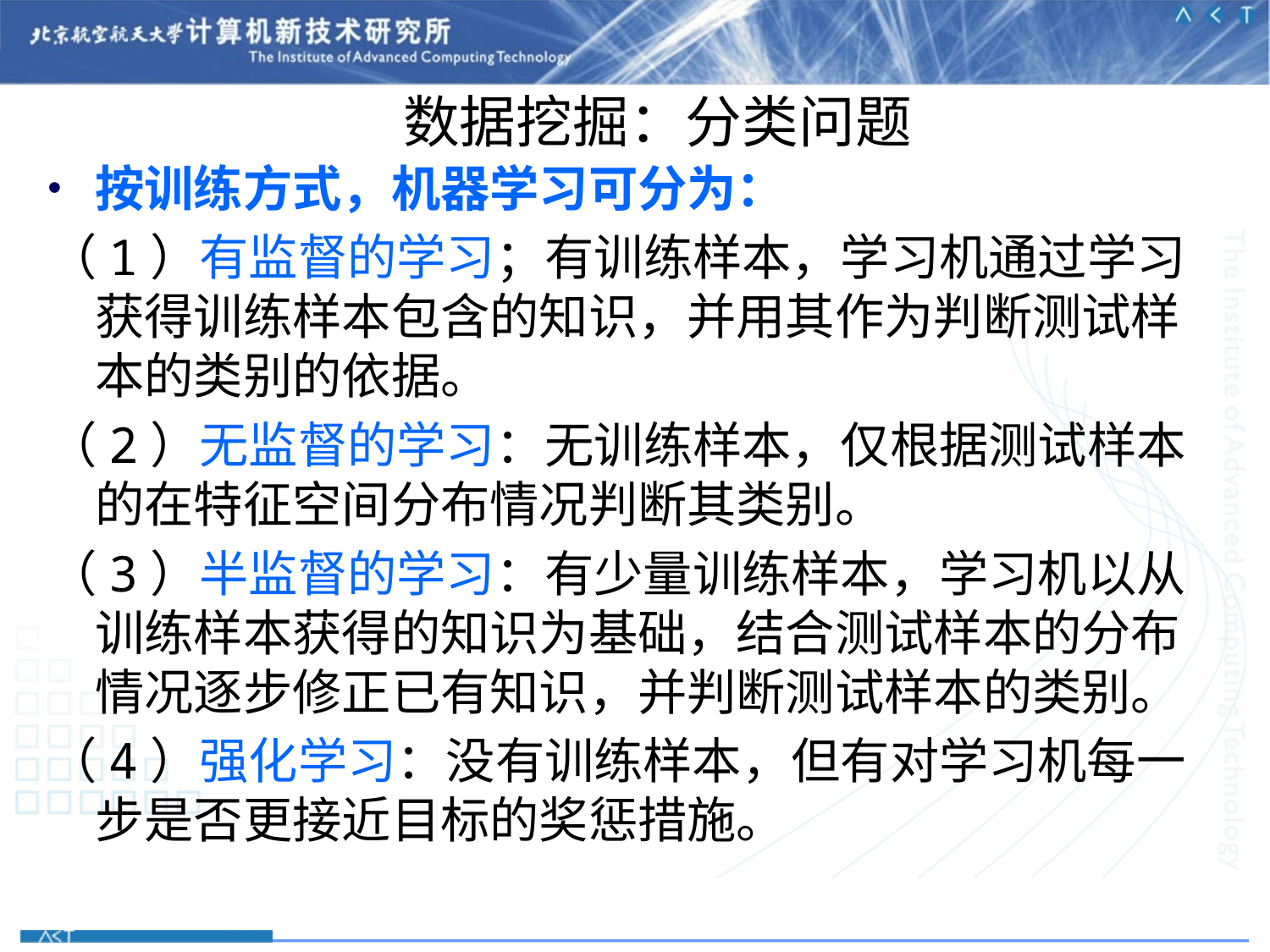

数据挖掘：分类问题
按训练方式，机器学习可分为：
（1）有监督的学习；有训练样本，学习机通过学习获得训练样本包含的知识，并用其作为判断测试样本的类别的依据。
（2）无监督的学习：无训练样本，仅根据测试样本的在特征空间分布情况判断其类别。
（3）半监督的学习：有少量训练样本，学习机以从训练样本获得的知识为基础，结合测试样本的分布情况逐步修正已有知识，并判断测试样本的类别。
（4）强化学习：没有训练样本，但有对学习机每一步是否更接近目标的奖惩措施。